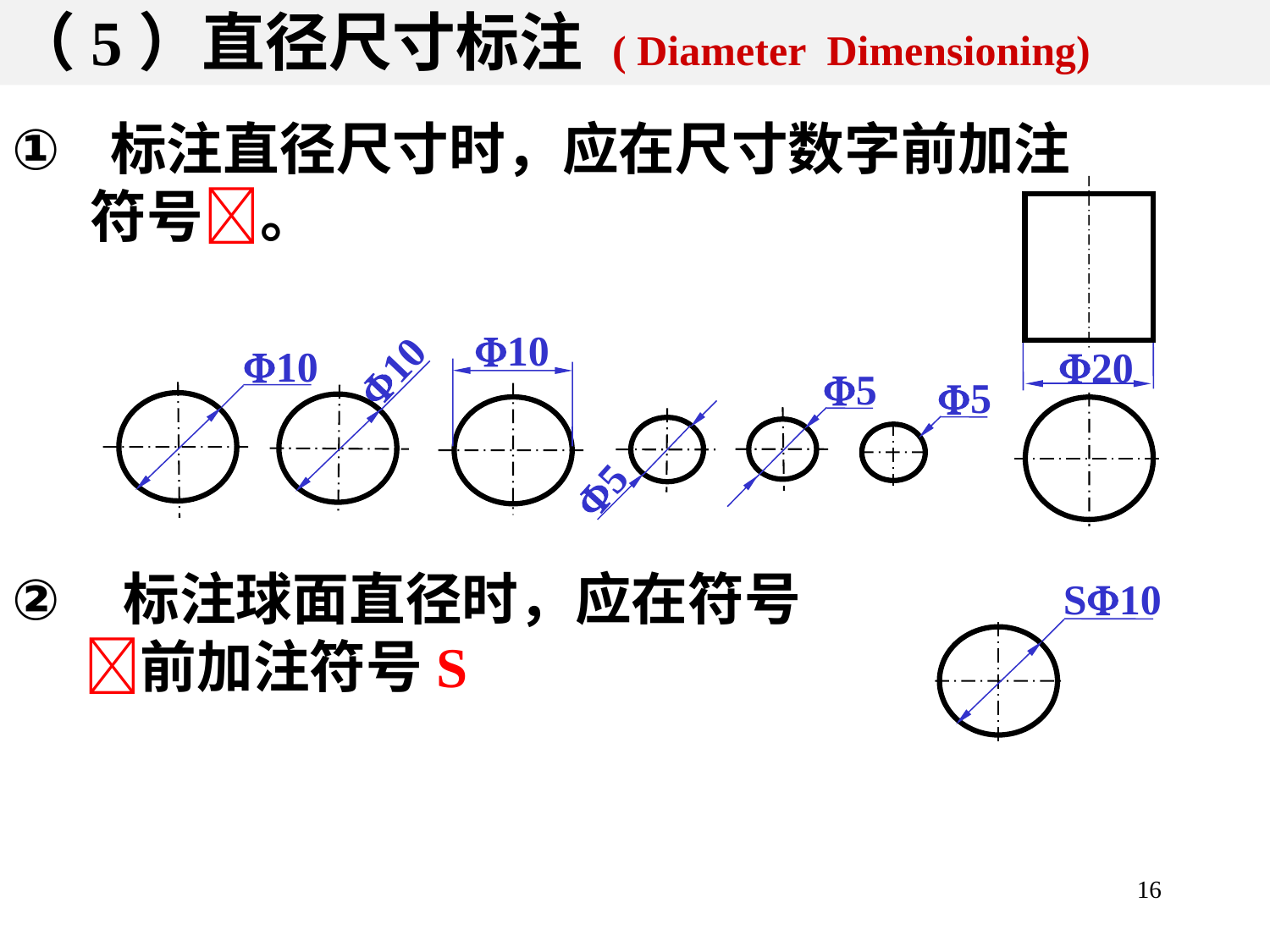

（5）直径尺寸标注 ( Diameter  Dimensioning)
 标注直径尺寸时，应在尺寸数字前加注
     符号Φ。

Φ20

Φ10

Φ10

Φ10

Φ5

Φ5

Φ5

  标注球面直径时，应在符号Φ前加注符号S
SΦ10

16